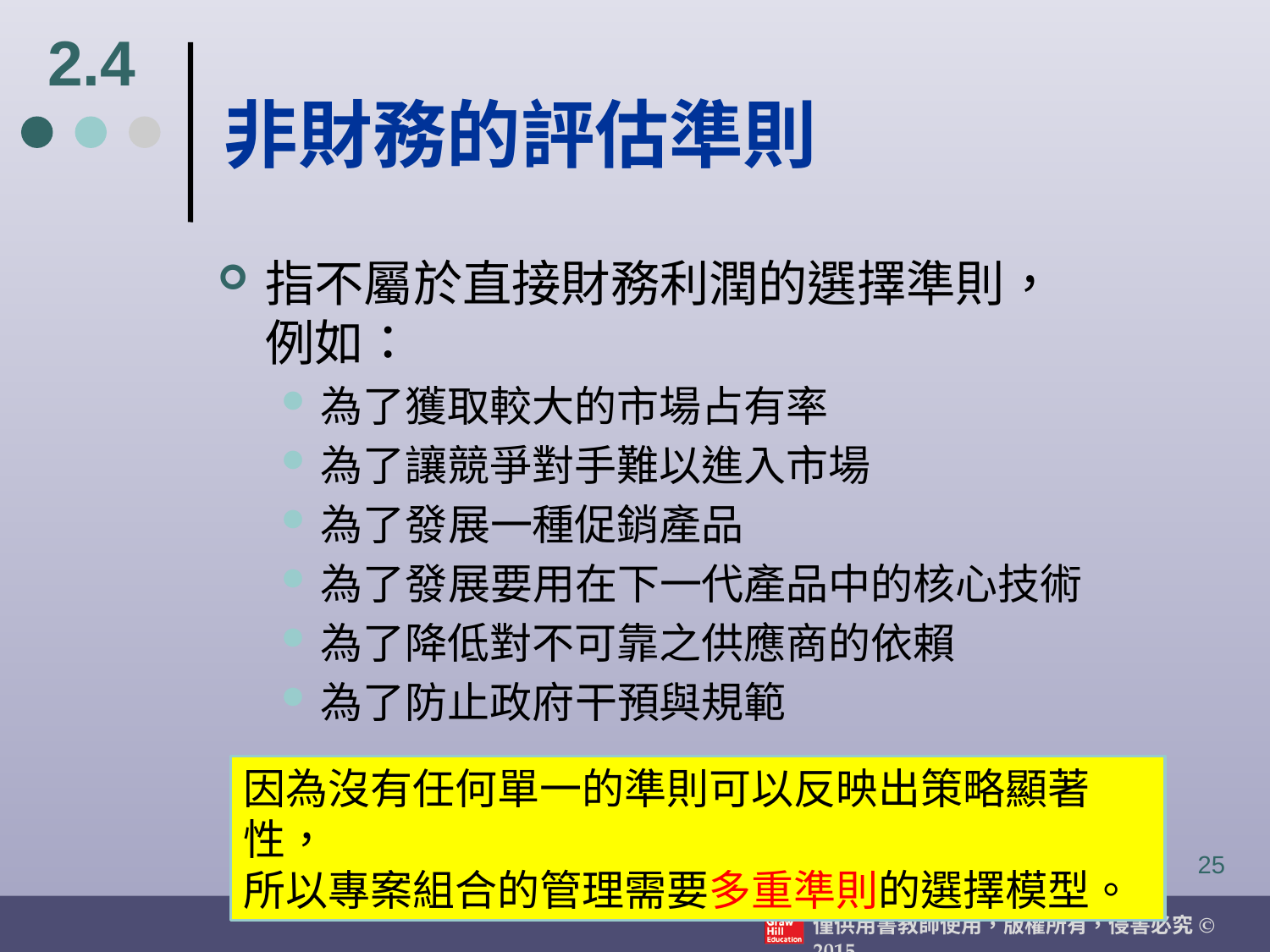

2.4
# 非財務的評估準則
指不屬於直接財務利潤的選擇準則，
例如：
為了獲取較大的市場占有率
為了讓競爭對手難以進入市場
為了發展一種促銷產品
為了發展要用在下一代產品中的核心技術
為了降低對不可靠之供應商的依賴
為了防止政府干預與規範
因為沒有任何單一的準則可以反映出策略顯著性，
所以專案組合的管理需要多重準則的選擇模型。
25